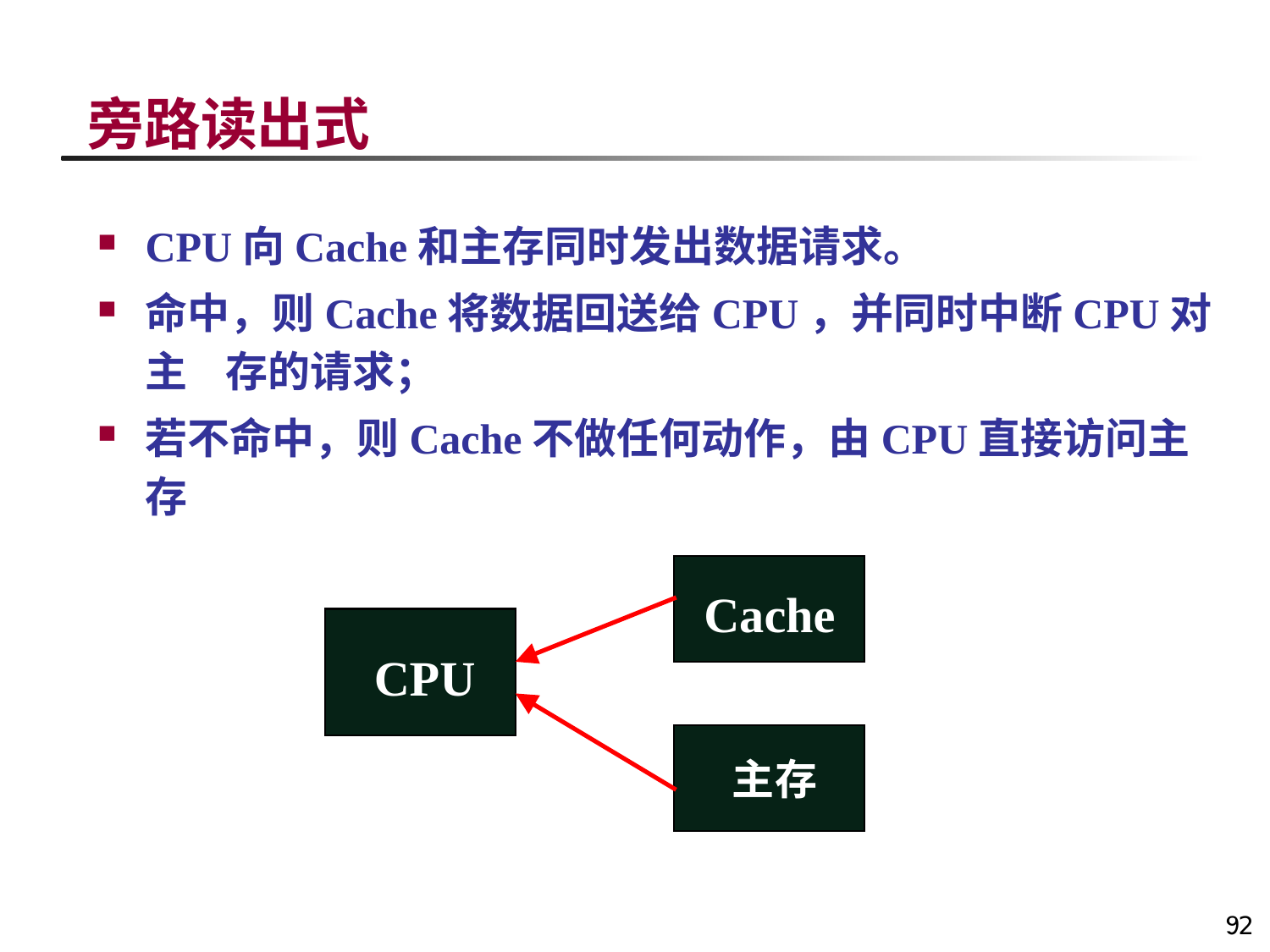

# 旁路读出式
CPU向Cache和主存同时发出数据请求。
命中，则Cache将数据回送给CPU，并同时中断CPU对主    存的请求；
若不命中，则Cache不做任何动作，由CPU直接访问主存

Cache

CPU

主存
92